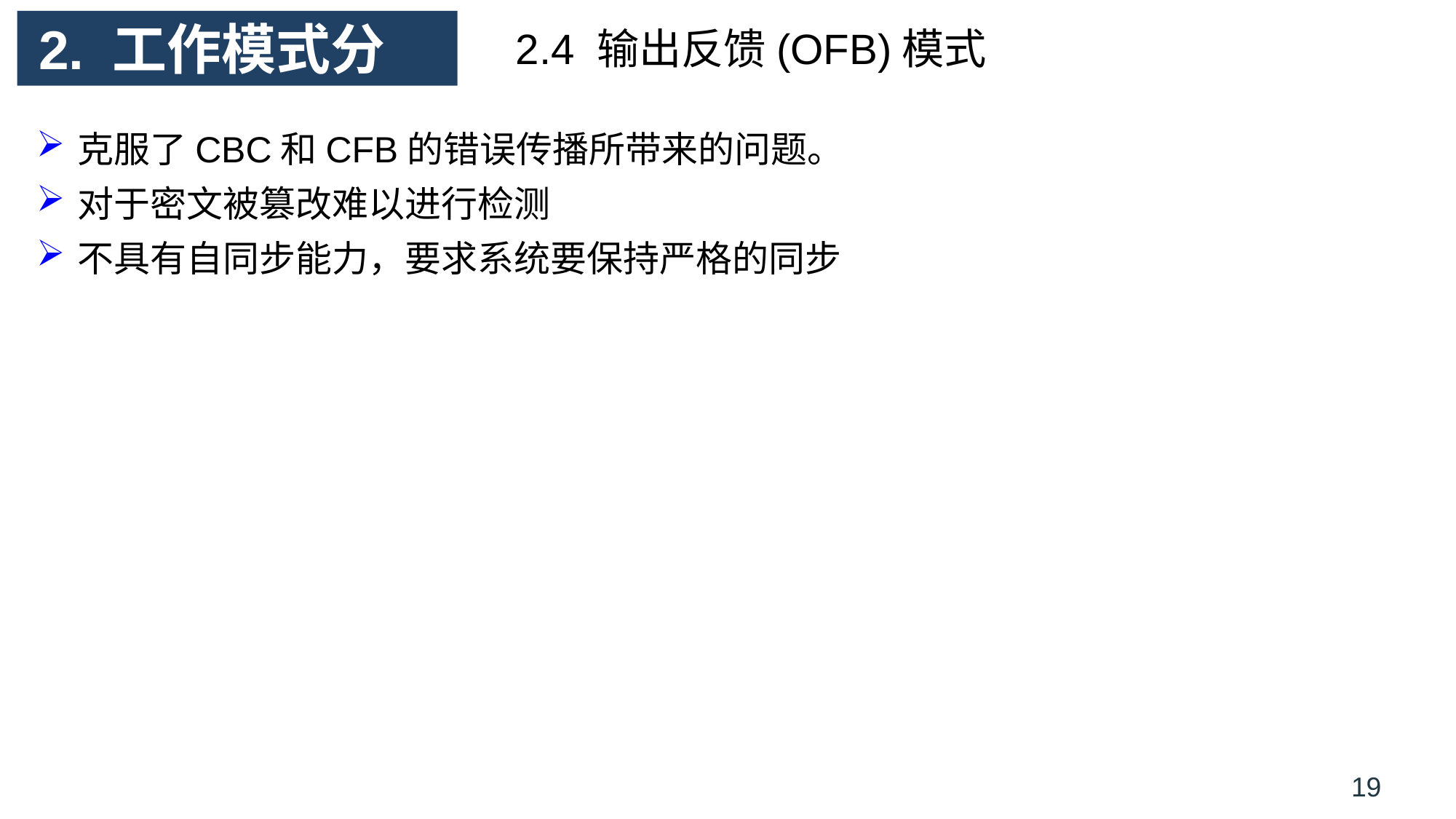

# 2. 工作模式分类
2.4 输出反馈(OFB)模式
克服了CBC和CFB的错误传播所带来的问题。
对于密文被篡改难以进行检测
不具有自同步能力，要求系统要保持严格的同步